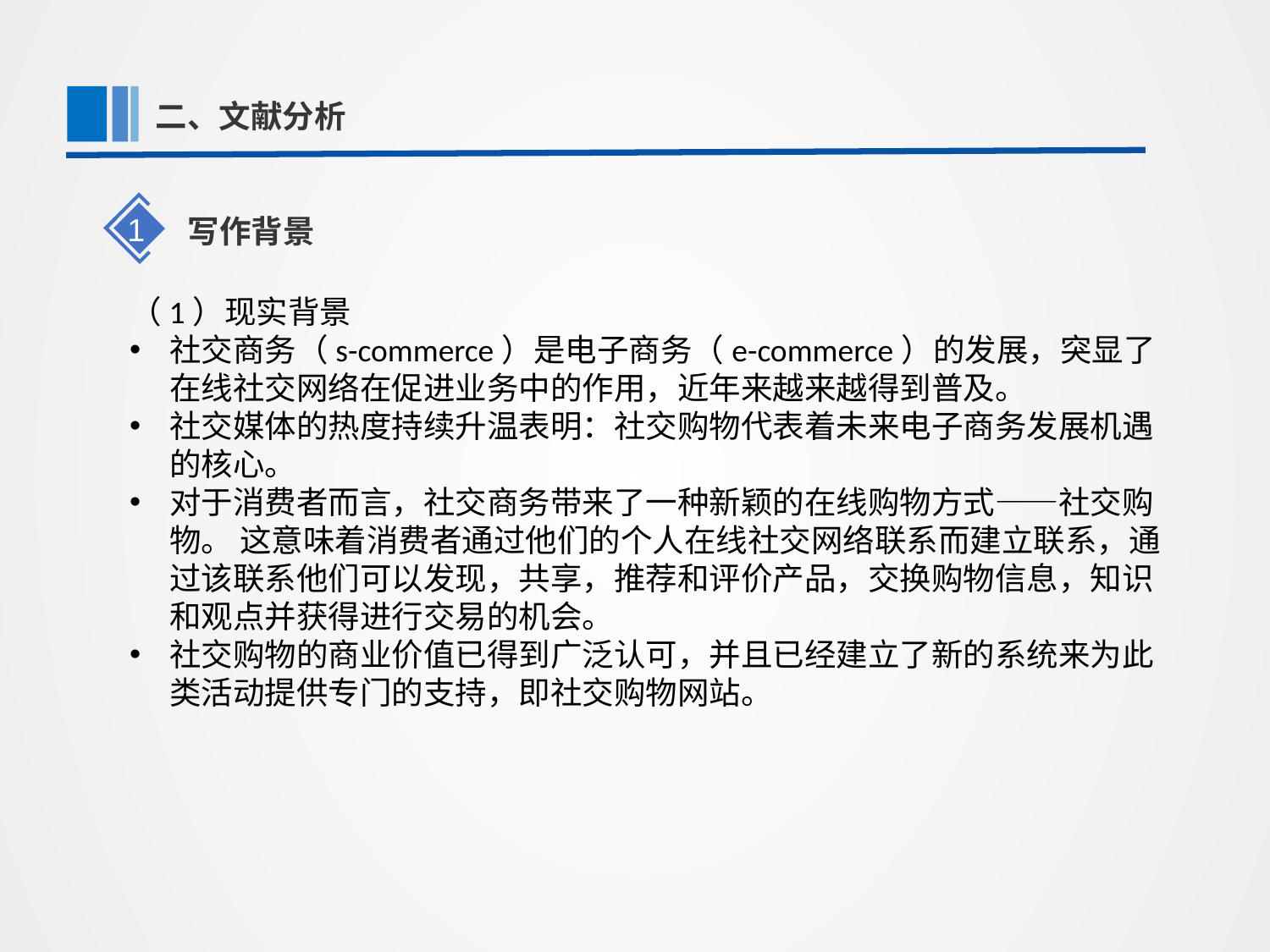

第一部分

二、文献分析

1
写作背景
（1）现实背景
社交商务（s-commerce）是电子商务（e-commerce）的发展，突显了在线社交网络在促进业务中的作用，近年来越来越得到普及。
社交媒体的热度持续升温表明：社交购物代表着未来电子商务发展机遇的核心。
对于消费者而言，社交商务带来了一种新颖的在线购物方式——社交购物。 这意味着消费者通过他们的个人在线社交网络联系而建立联系，通过该联系他们可以发现，共享，推荐和评价产品，交换购物信息，知识和观点并获得进行交易的机会。
社交购物的商业价值已得到广泛认可，并且已经建立了新的系统来为此类活动提供专门的支持，即社交购物网站。